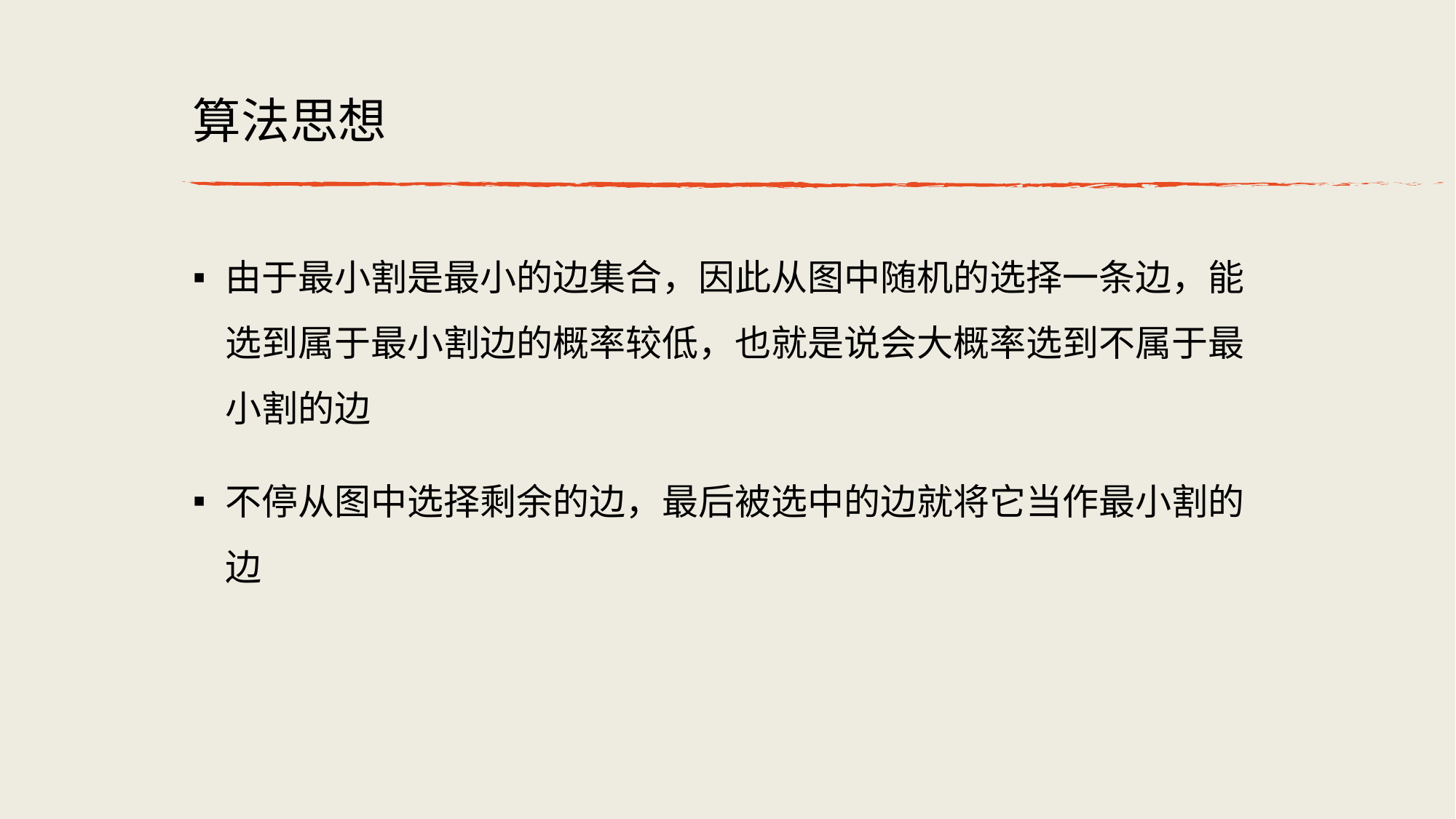

# 算法思想
由于最⼩割是最⼩的边集合，因此从图中随机的选择⼀条边，能选到属于最⼩割边的概率较低，也就是说会⼤概率选到不属于最⼩割的边
不停从图中选择剩余的边，最后被选中的边就将它当作最⼩割的边